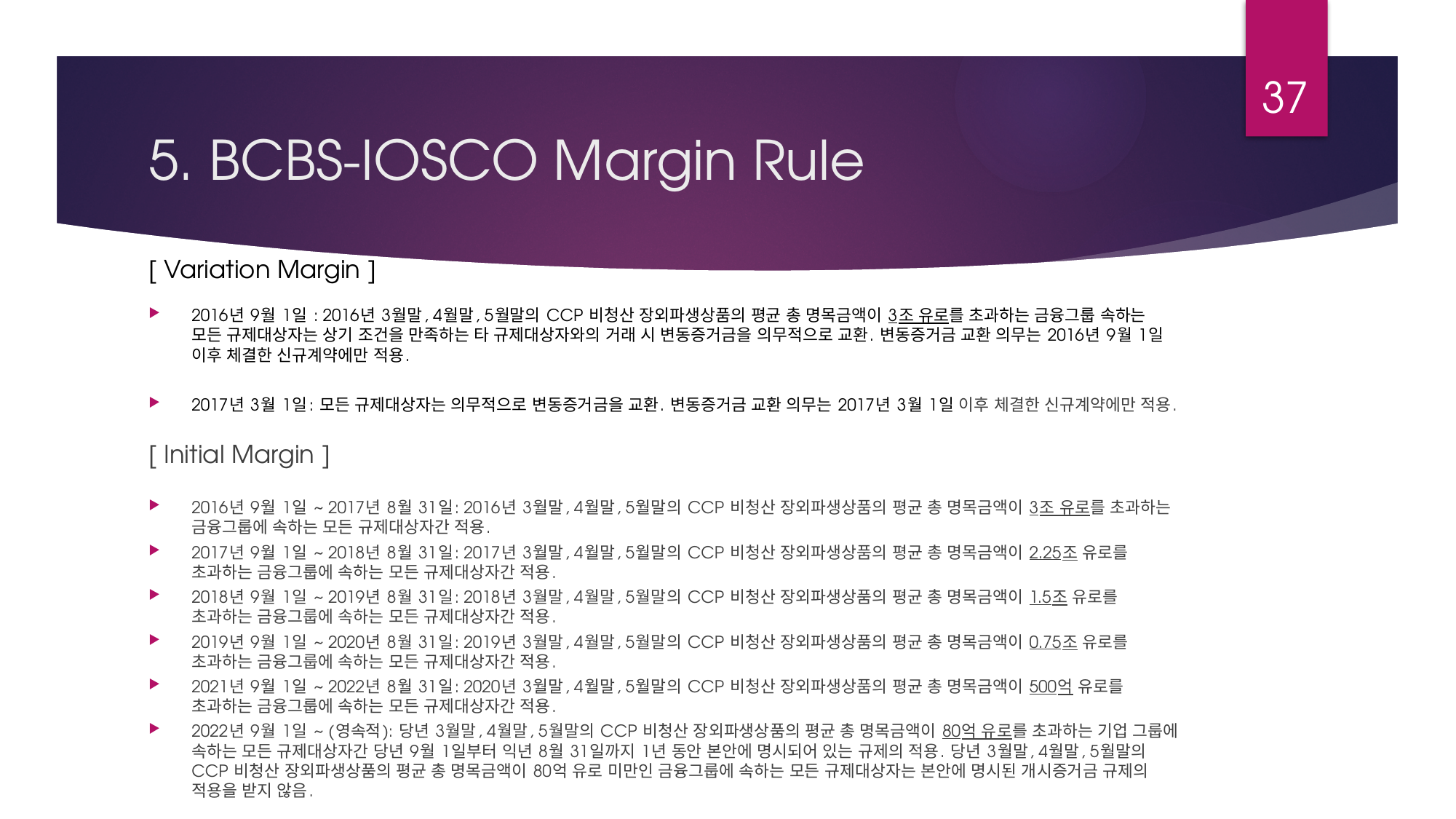

37
# 5. BCBS-IOSCO Margin Rule
[ Variation Margin ]

2016년 9월 1일 : 2016년 3월말, 4월말, 5월말의 CCP 비청산 장외파생상품의 평균 총 명목금액이 3조 유로를 초과하는 금융그룹 속하는 모든 규제대상자는 상기 조건을 만족하는 타 규제대상자와의 거래 시 변동증거금을 의무적으로 교환. 변동증거금 교환 의무는 2016년 9월 1일 이후 체결한 신규계약에만 적용.

2017년 3월 1일: 모든 규제대상자는 의무적으로 변동증거금을 교환. 변동증거금 교환 의무는 2017년 3월 1일 이후 체결한 신규계약에만 적용.

[ Initial Margin ]

2016년 9월 1일 ~ 2017년 8월 31일: 2016년 3월말, 4월말, 5월말의 CCP 비청산 장외파생상품의 평균 총 명목금액이 3조 유로를 초과하는 금융그룹에 속하는 모든 규제대상자간 적용.
2017년 9월 1일 ~ 2018년 8월 31일: 2017년 3월말, 4월말, 5월말의 CCP 비청산 장외파생상품의 평균 총 명목금액이 2.25조 유로를 초과하는 금융그룹에 속하는 모든 규제대상자간 적용.
2018년 9월 1일 ~ 2019년 8월 31일: 2018년 3월말, 4월말, 5월말의 CCP 비청산 장외파생상품의 평균 총 명목금액이 1.5조 유로를 초과하는 금융그룹에 속하는 모든 규제대상자간 적용.
2019년 9월 1일 ~ 2020년 8월 31일: 2019년 3월말, 4월말, 5월말의 CCP 비청산 장외파생상품의 평균 총 명목금액이 0.75조 유로를 초과하는 금융그룹에 속하는 모든 규제대상자간 적용.
2021년 9월 1일 ~ 2022년 8월 31일: 2020년 3월말, 4월말, 5월말의 CCP 비청산 장외파생상품의 평균 총 명목금액이 500억 유로를 초과하는 금융그룹에 속하는 모든 규제대상자간 적용.
2022년 9월 1일 ~ (영속적): 당년 3월말, 4월말, 5월말의 CCP 비청산 장외파생상품의 평균 총 명목금액이 80억 유로를 초과하는 기업 그룹에 속하는 모든 규제대상자간 당년 9월 1일부터 익년 8월 31일까지 1년 동안 본안에 명시되어 있는 규제의 적용. 당년 3월말, 4월말, 5월말의 CCP 비청산 장외파생상품의 평균 총 명목금액이 80억 유로 미만인 금융그룹에 속하는 모든 규제대상자는 본안에 명시된 개시증거금 규제의 적용을 받지 않음.